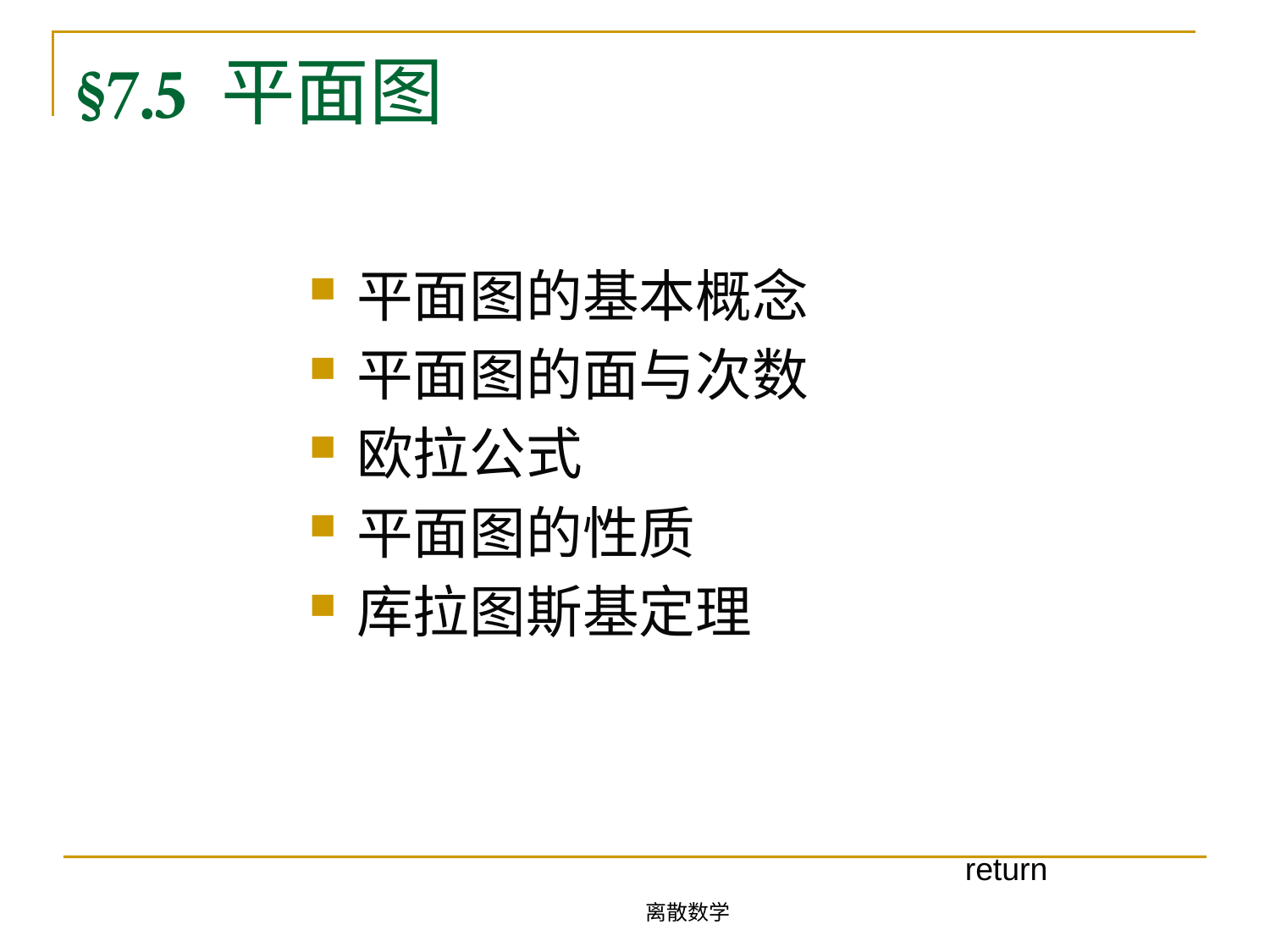

# §7.5 平面图
平面图的基本概念
平面图的面与次数
欧拉公式
平面图的性质
库拉图斯基定理
return

离散数学
18